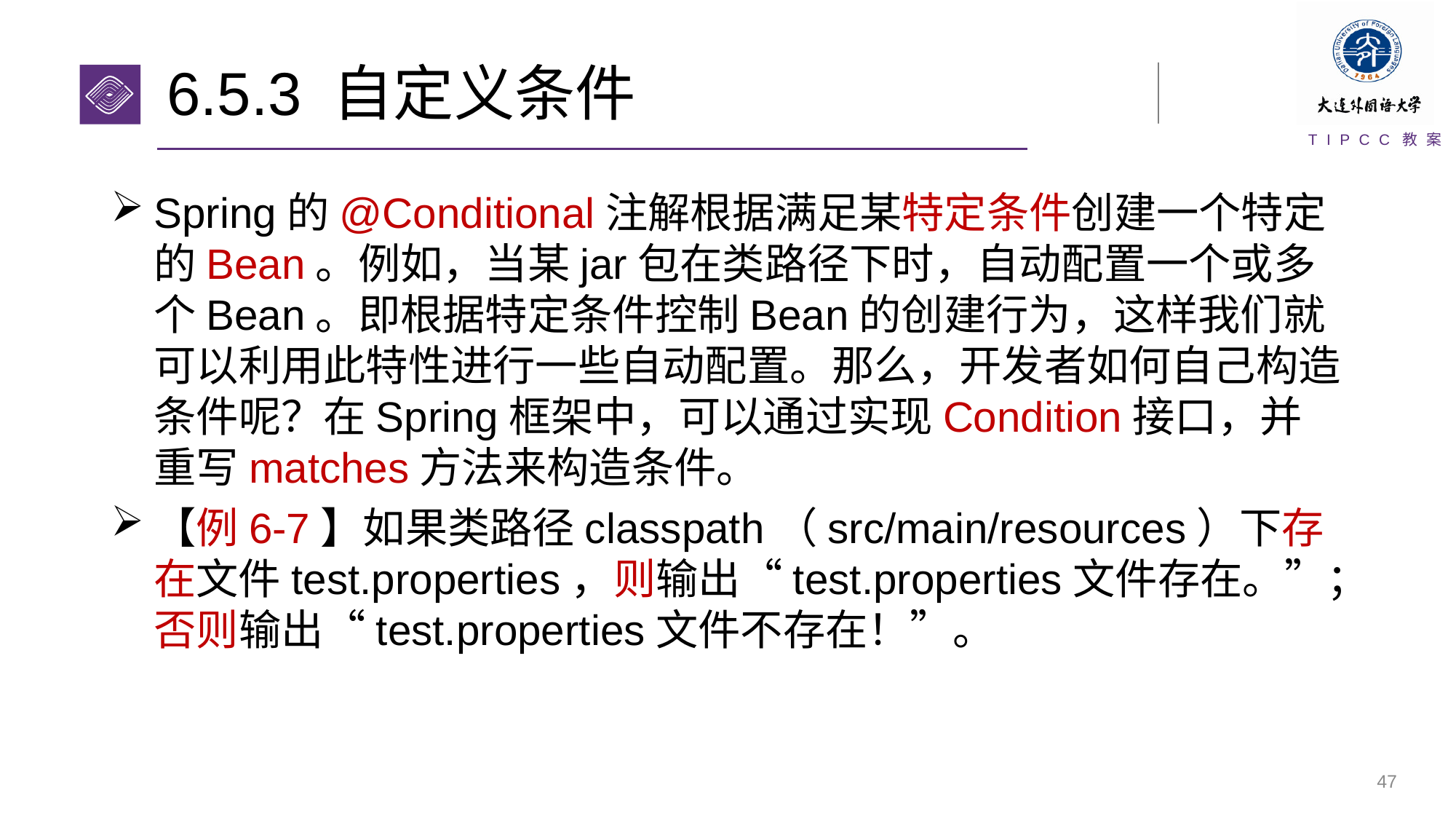

# 6.5.3 自定义条件
Spring的@Conditional注解根据满足某特定条件创建一个特定的Bean。例如，当某jar包在类路径下时，自动配置一个或多个Bean。即根据特定条件控制Bean的创建行为，这样我们就可以利用此特性进行一些自动配置。那么，开发者如何自己构造条件呢？在Spring框架中，可以通过实现Condition接口，并重写matches方法来构造条件。
【例6-7】如果类路径classpath（src/main/resources）下存在文件test.properties，则输出“test.properties文件存在。”；否则输出“test.properties文件不存在！”。
47